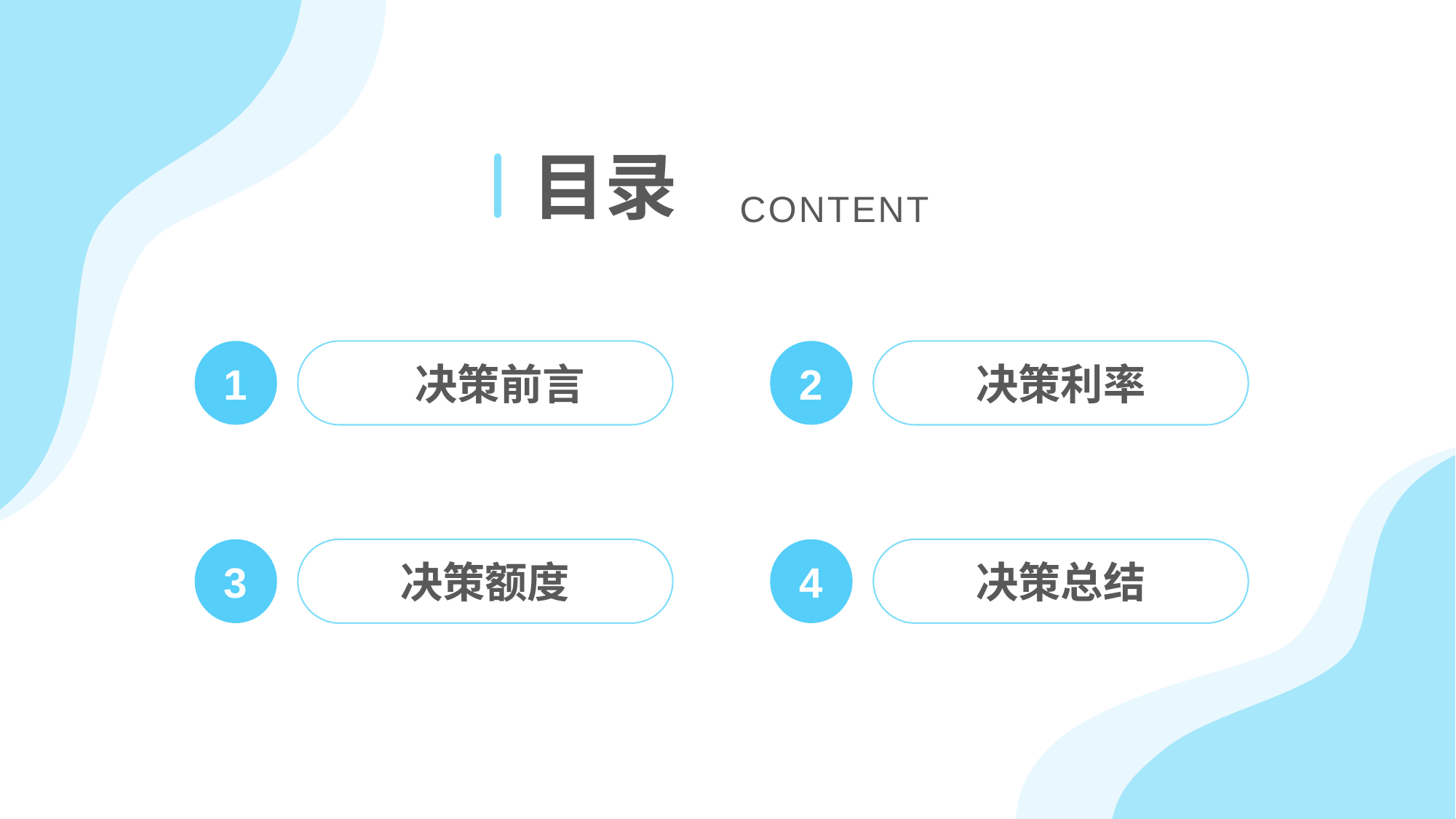

目录
CONTENT
1
  决策前言
2
决策利率
4
决策总结
3
决策额度